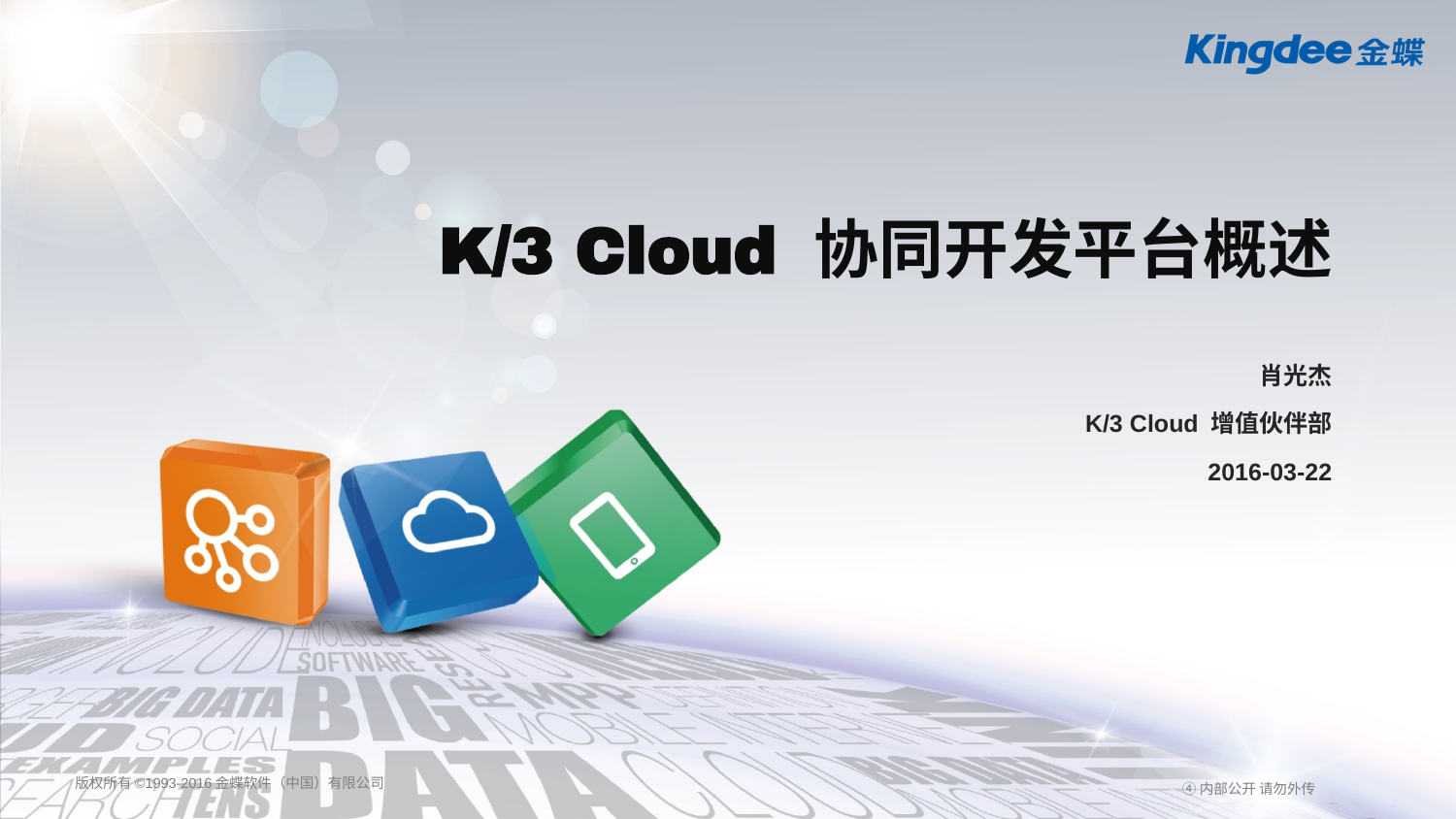

# K/3 Cloud 协同开发平台概述
肖光杰
K/3 Cloud 增值伙伴部
2016-03-22